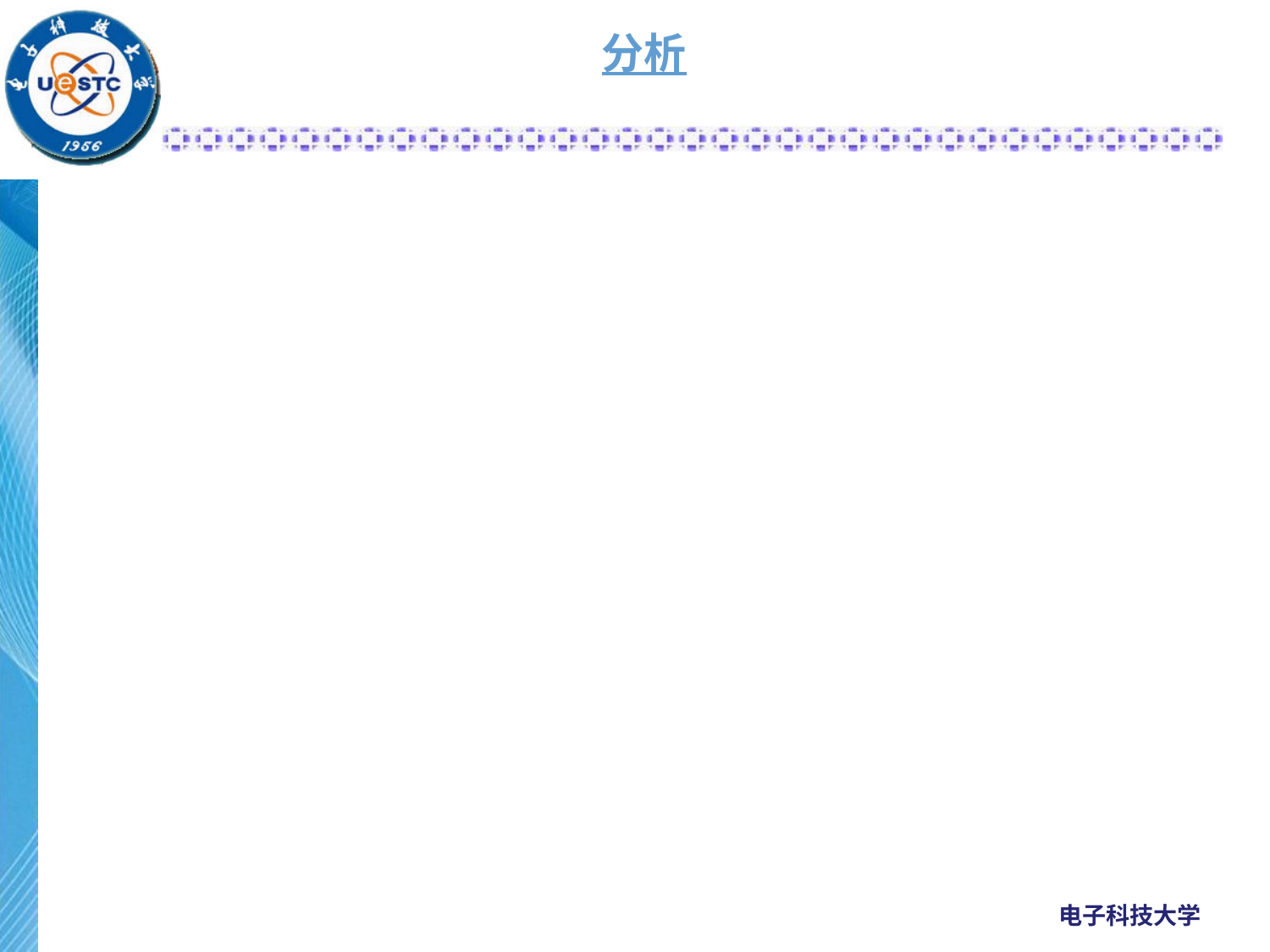

# 分析
该例中，由于进程P1和P2共享缓冲区和位置指针，而未对这种共享进行有效控制，导致打印数据的丢失。

如果控制进程P1、P2互斥地访问缓冲区和修改位置指针，将避免这种因为并发执行而导致的程序执行结果的不确定性。